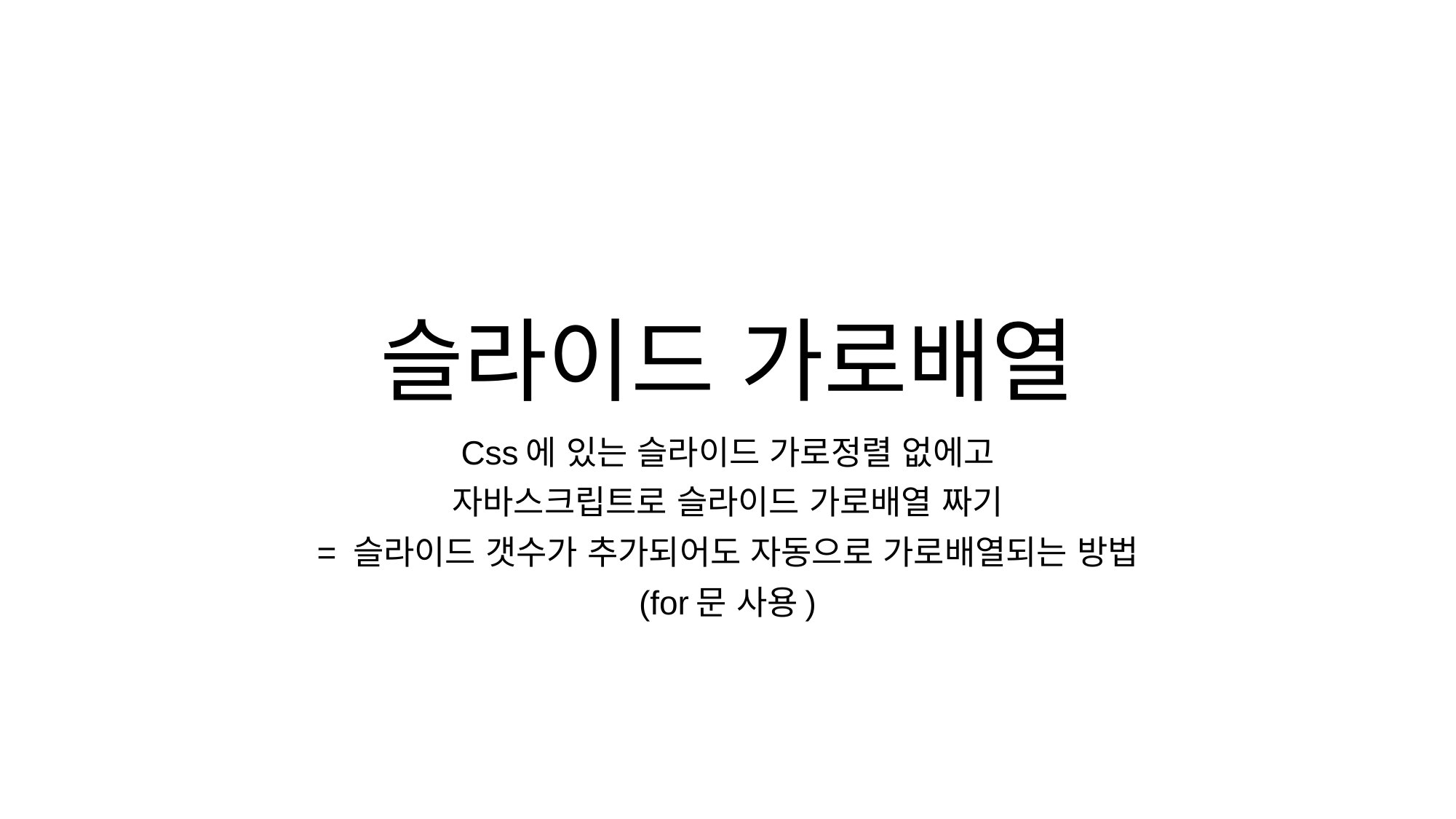

# 슬라이드 가로배열
Css에 있는 슬라이드 가로정렬 없에고
자바스크립트로 슬라이드 가로배열 짜기
= 슬라이드 갯수가 추가되어도 자동으로 가로배열되는 방법
(for문 사용)